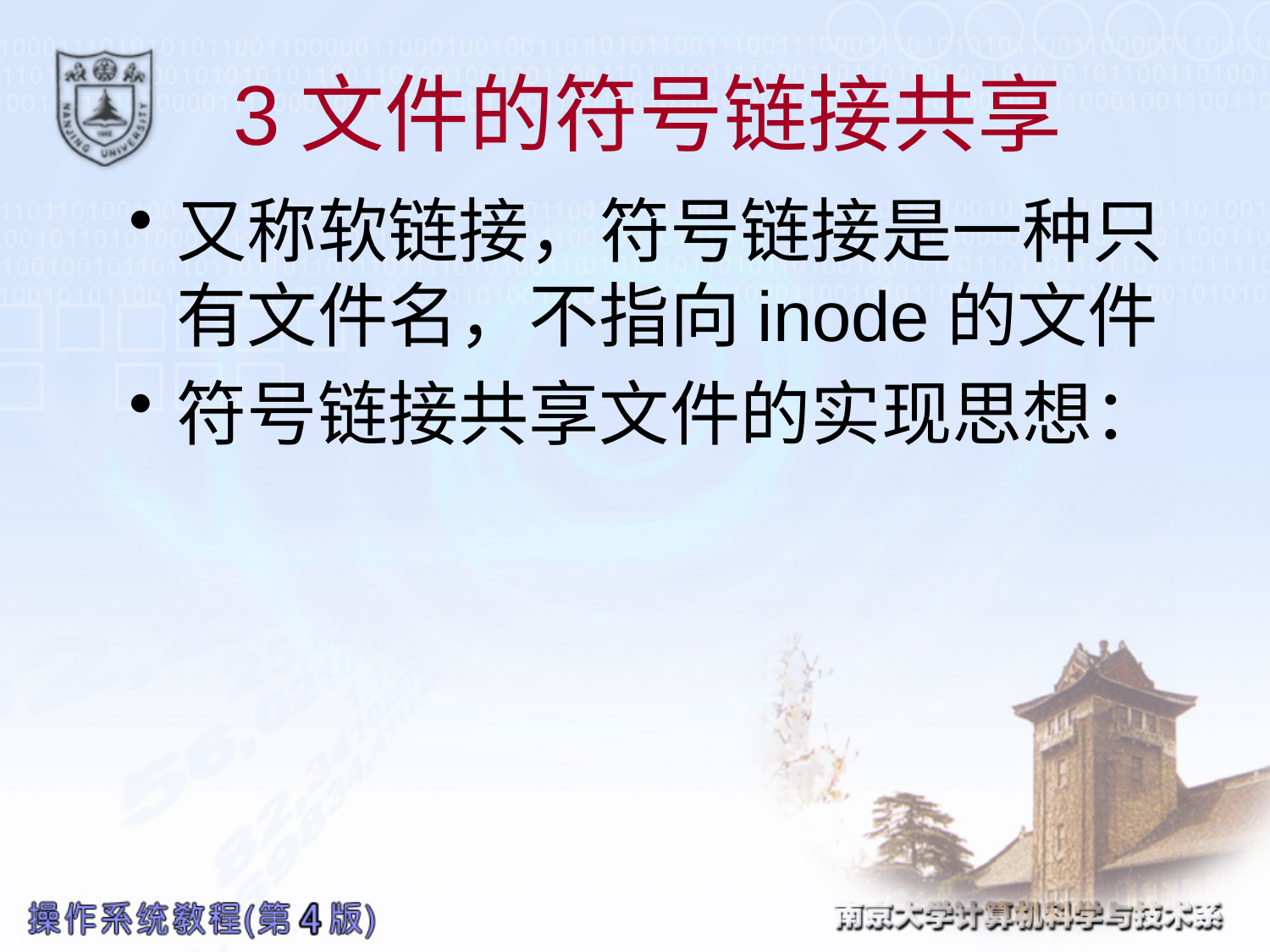

# 3文件的符号链接共享
又称软链接，符号链接是一种只有文件名，不指向inode的文件
符号链接共享文件的实现思想：